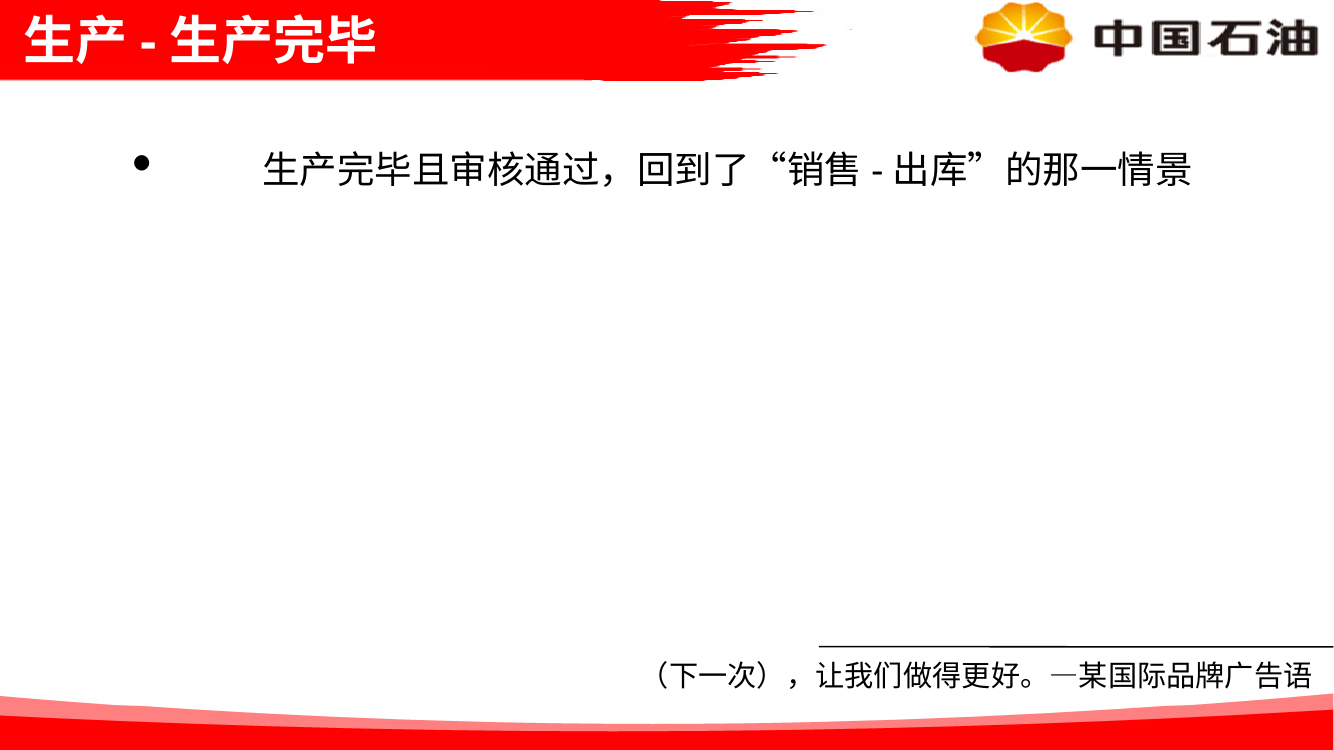

# 生产-生产完毕
生产完毕且审核通过，回到了“销售-出库”的那一情景
（下一次），让我们做得更好。—某国际品牌广告语